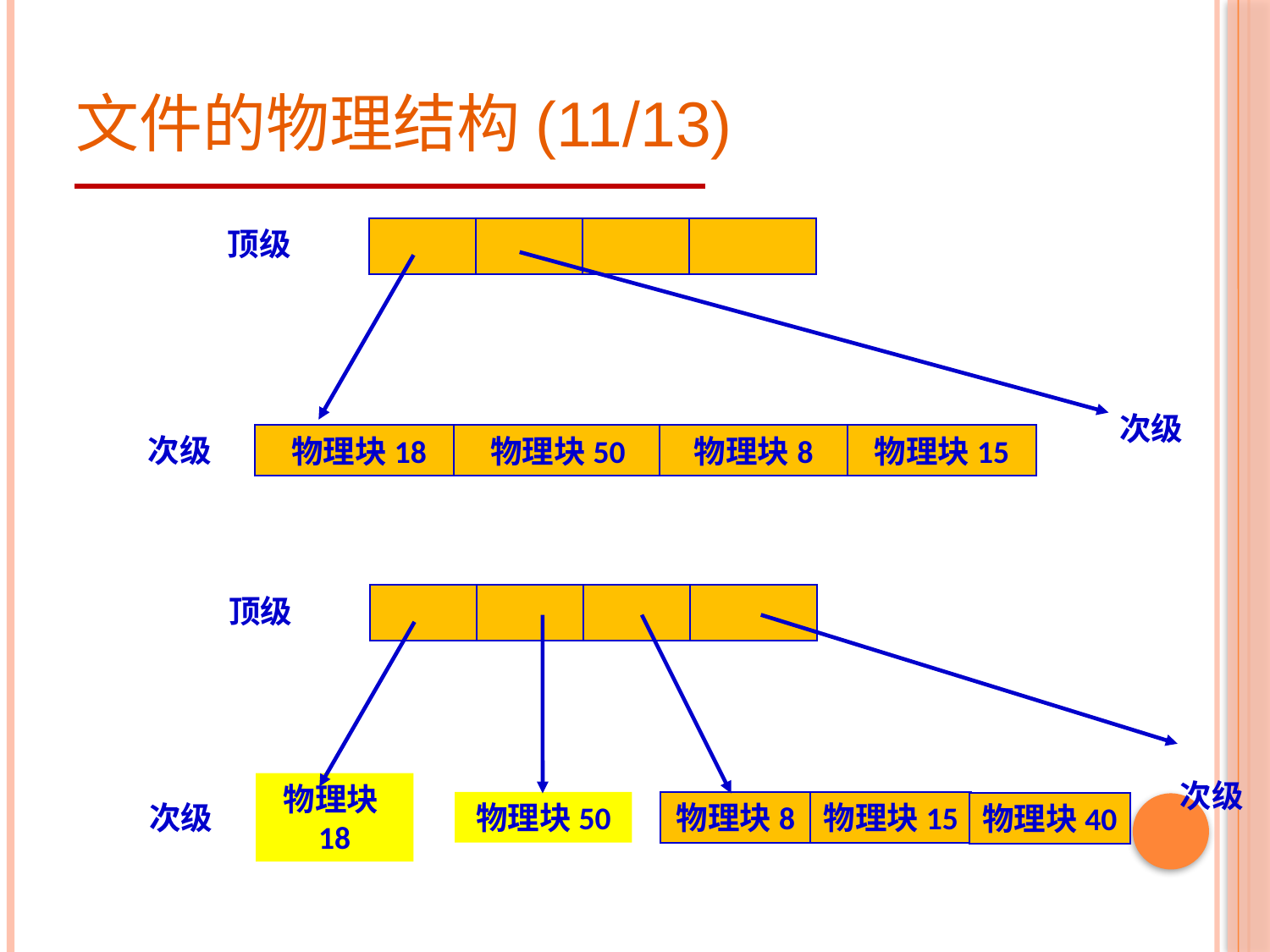

# 文件的物理结构(11/13)

顶级

次级
次级
物理块18
物理块50
物理块8
物理块15

顶级

次级
次级
物理块50
物理块18
物理块8
物理块15
物理块40